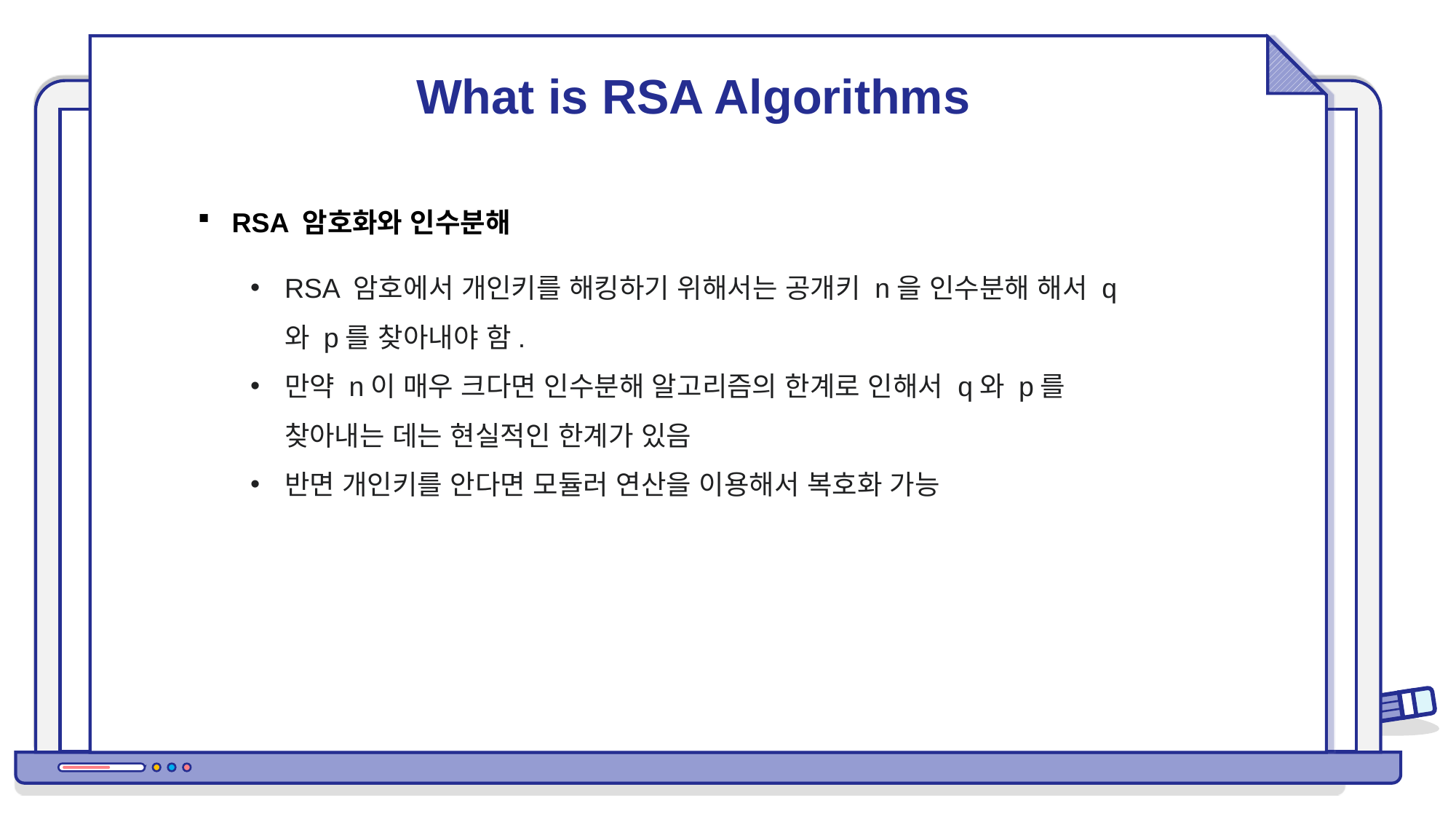

What is RSA Algorithms

RSA 암호화와 인수분해
RSA 암호에서 개인키를 해킹하기 위해서는 공개키 n을 인수분해 해서 q와 p를 찾아내야 함.
만약 n이 매우 크다면 인수분해 알고리즘의 한계로 인해서 q와 p를 찾아내는 데는 현실적인 한계가 있음
반면 개인키를 안다면 모듈러 연산을 이용해서 복호화 가능